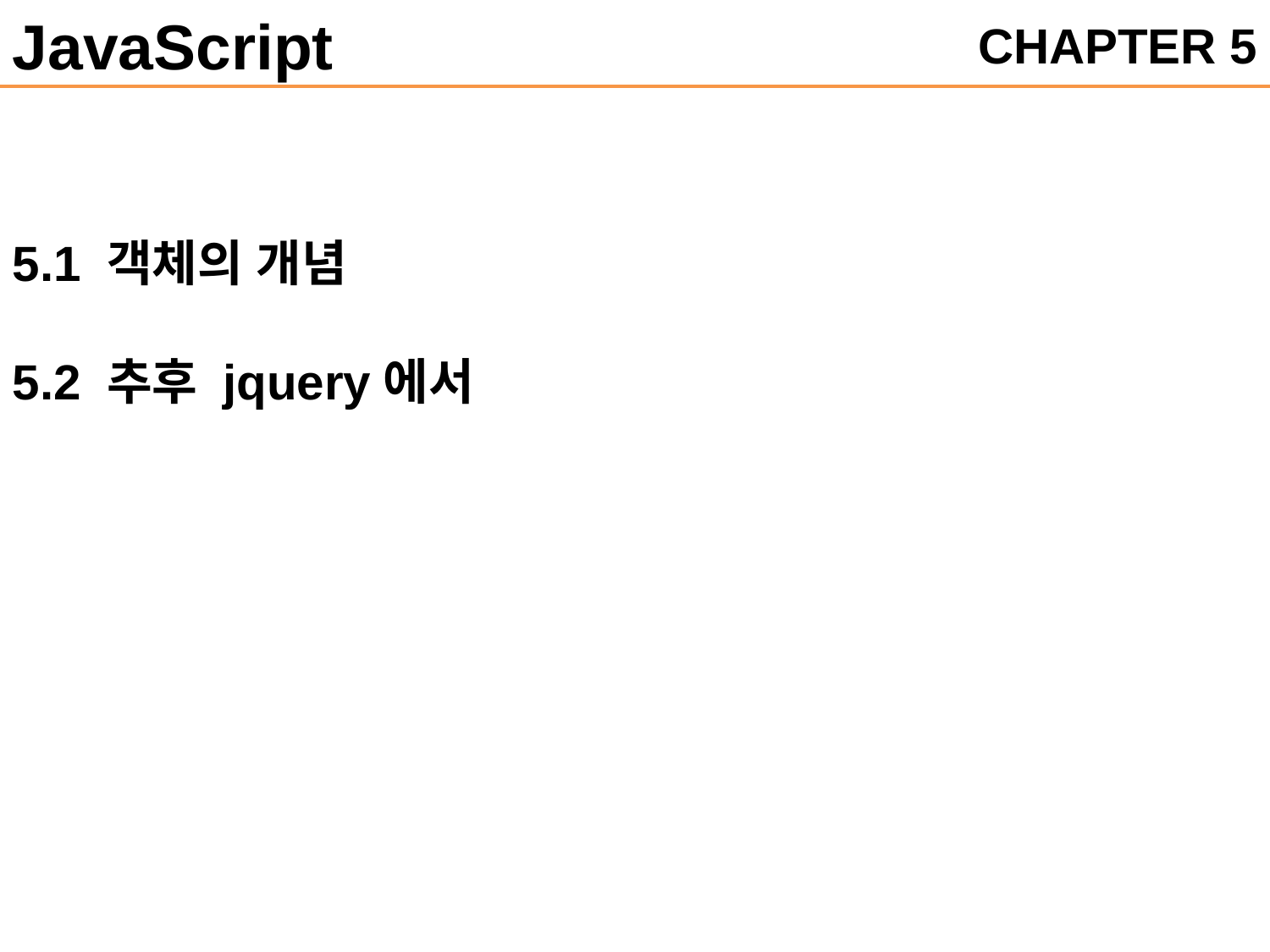

JavaScript
CHAPTER 5
5.1 객체의 개념

5.2 추후 jquery에서